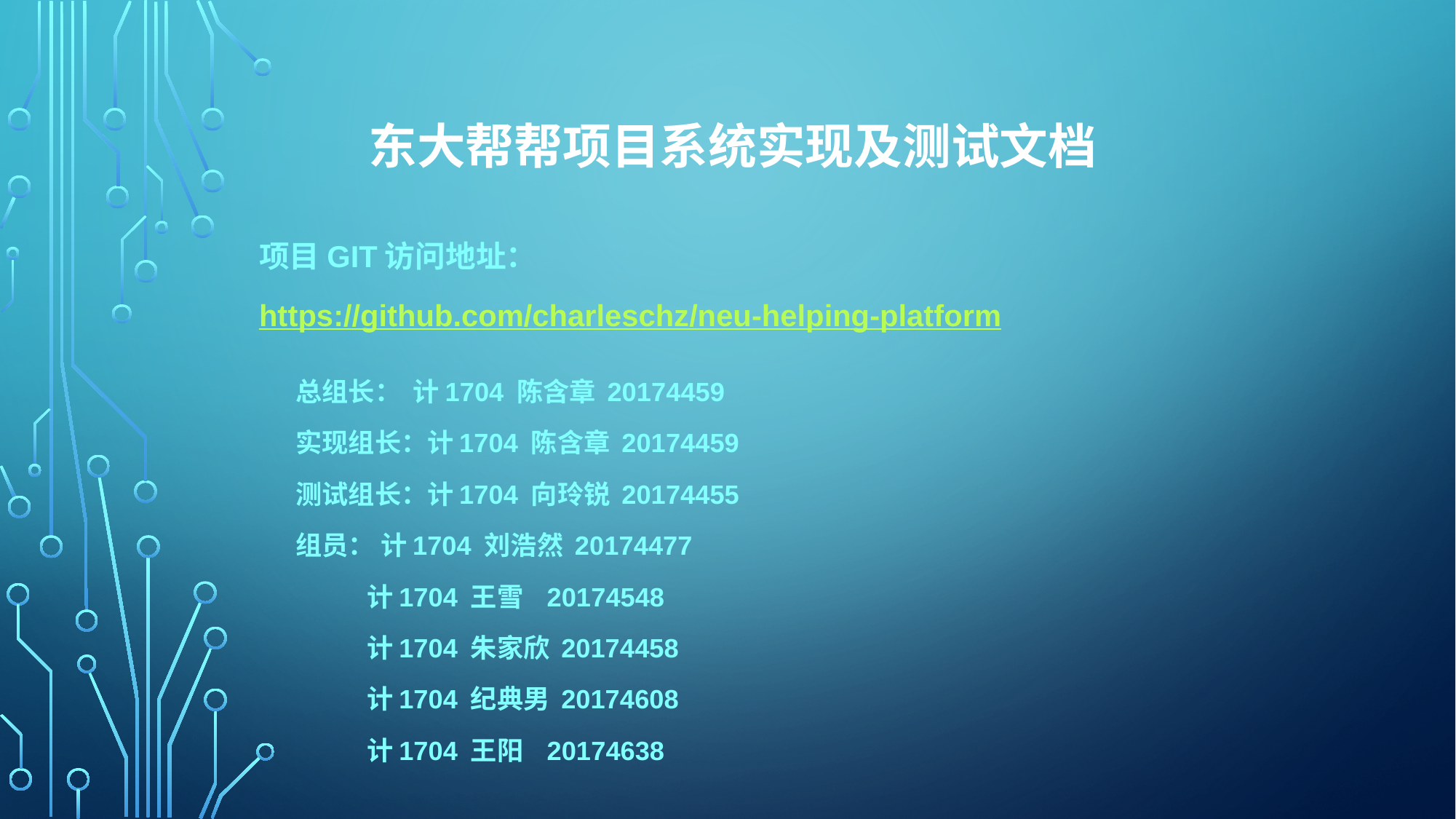

# 东大帮帮项目系统实现及测试文档
项目Git访问地址：
https://github.com/charleschz/neu-helping-platform

总组长：  计1704 陈含章 20174459
实现组长：计1704 陈含章 20174459
测试组长：计1704 向玲锐 20174455
组员： 计1704 刘浩然 20174477
           计1704 王雪   20174548
           计1704 朱家欣 20174458
           计1704 纪典男 20174608
           计1704 王阳   20174638